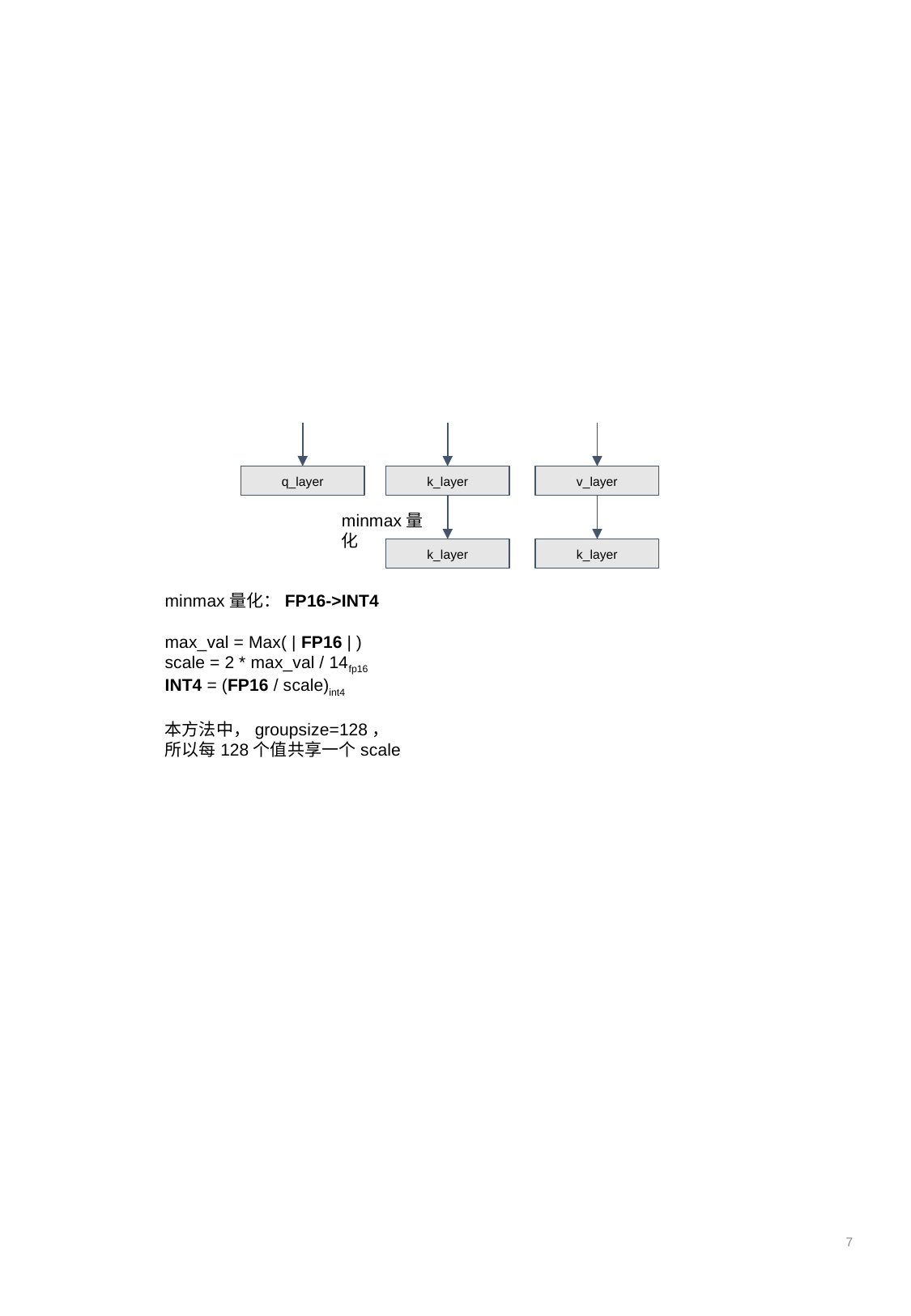

q_layer
k_layer
v_layer
minmax量化
k_layer
k_layer
minmax量化：FP16->INT4

max_val = Max( | FP16 | )
scale = 2 * max_val / 14fp16
INT4 = (FP16 / scale)int4

本方法中，groupsize=128，
所以每128个值共享一个scale
7